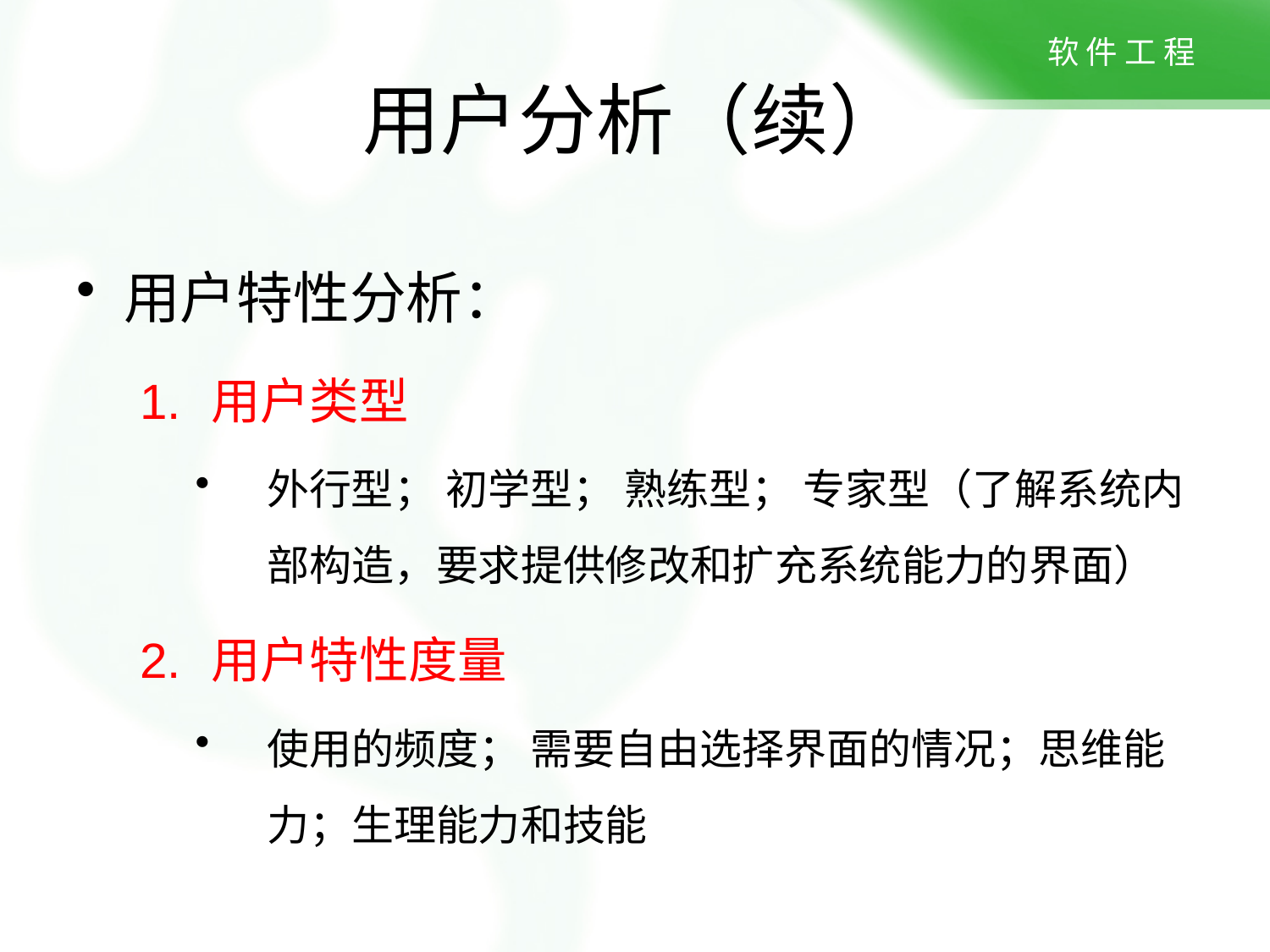

# 用户分析（续）
用户特性分析：
用户类型
外行型； 初学型； 熟练型； 专家型（了解系统内部构造，要求提供修改和扩充系统能力的界面）
用户特性度量
使用的频度； 需要自由选择界面的情况；思维能力；生理能力和技能